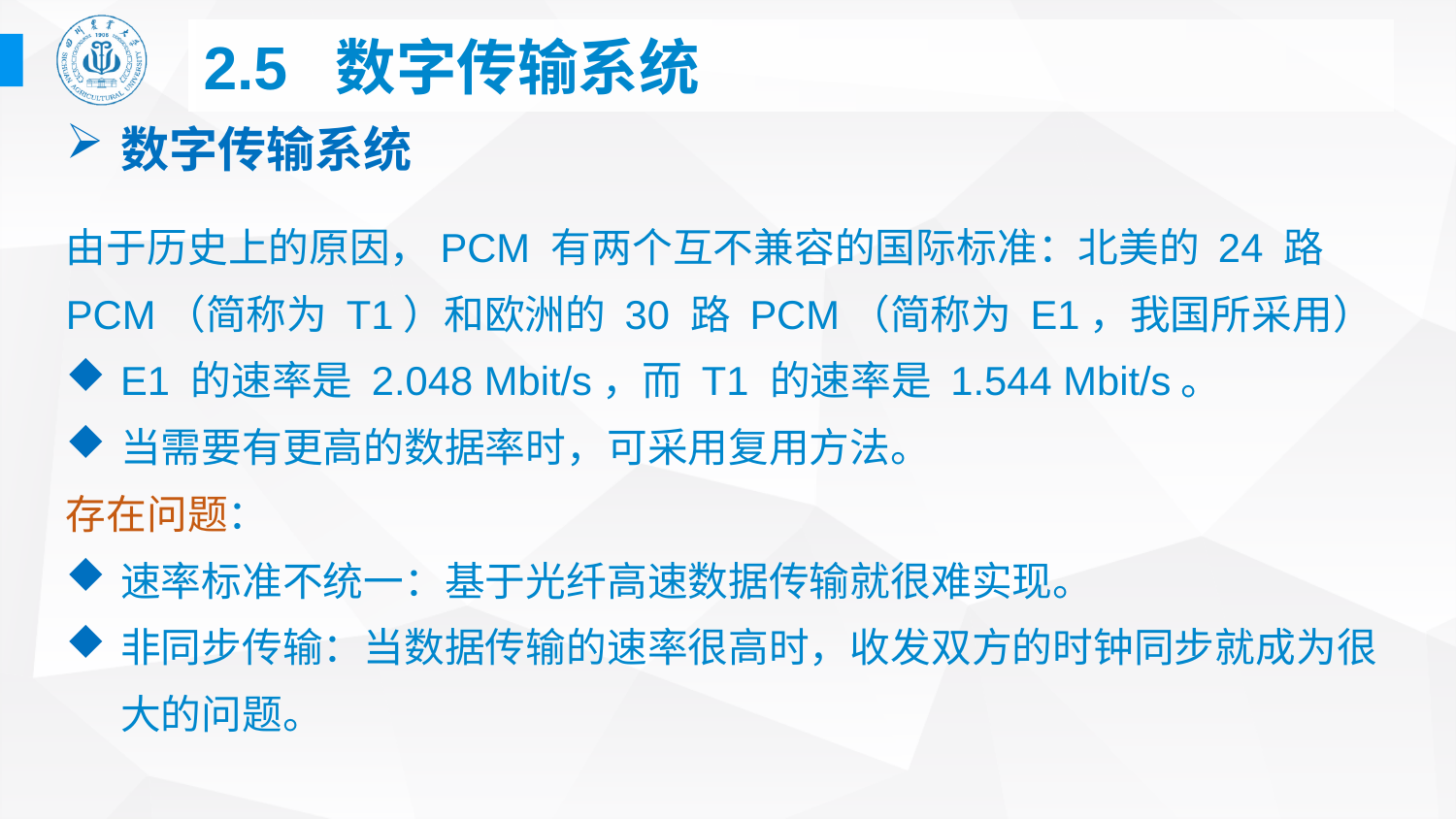

# 2.5  数字传输系统
数字传输系统
由于历史上的原因，PCM 有两个互不兼容的国际标准：北美的 24 路 PCM（简称为 T1）和欧洲的 30 路 PCM（简称为 E1，我国所采用）
E1 的速率是 2.048 Mbit/s，而 T1 的速率是 1.544 Mbit/s。
当需要有更高的数据率时，可采用复用方法。
存在问题：
速率标准不统一：基于光纤高速数据传输就很难实现。
非同步传输：当数据传输的速率很高时，收发双方的时钟同步就成为很大的问题。